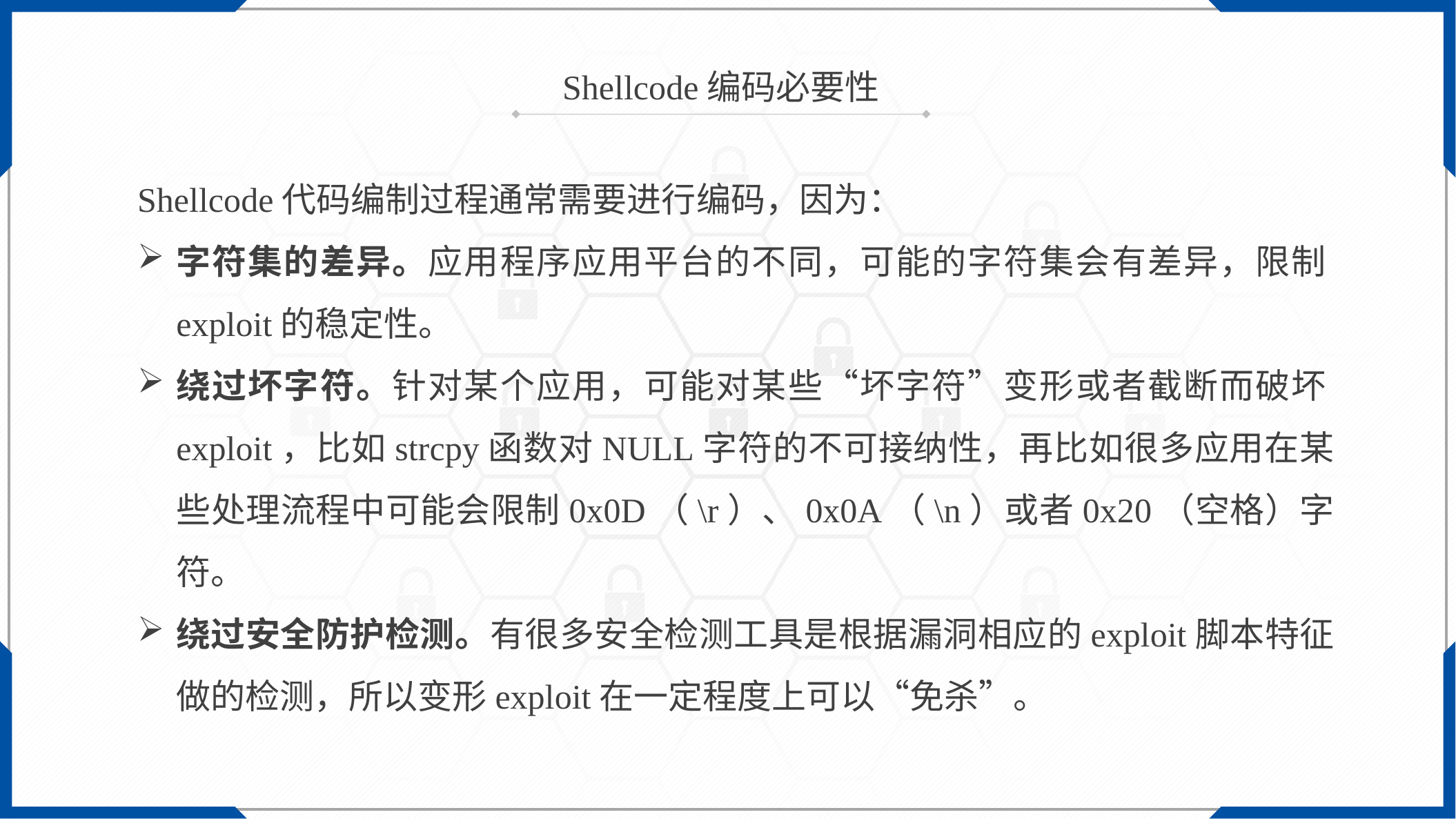

Shellcode编码必要性
Shellcode代码编制过程通常需要进行编码，因为：
字符集的差异。应用程序应用平台的不同，可能的字符集会有差异，限制exploit的稳定性。
绕过坏字符。针对某个应用，可能对某些“坏字符”变形或者截断而破坏exploit，比如strcpy函数对NULL字符的不可接纳性，再比如很多应用在某些处理流程中可能会限制0x0D（\r）、0x0A（\n）或者0x20（空格）字符。
绕过安全防护检测。有很多安全检测工具是根据漏洞相应的exploit脚本特征做的检测，所以变形exploit在一定程度上可以“免杀”。